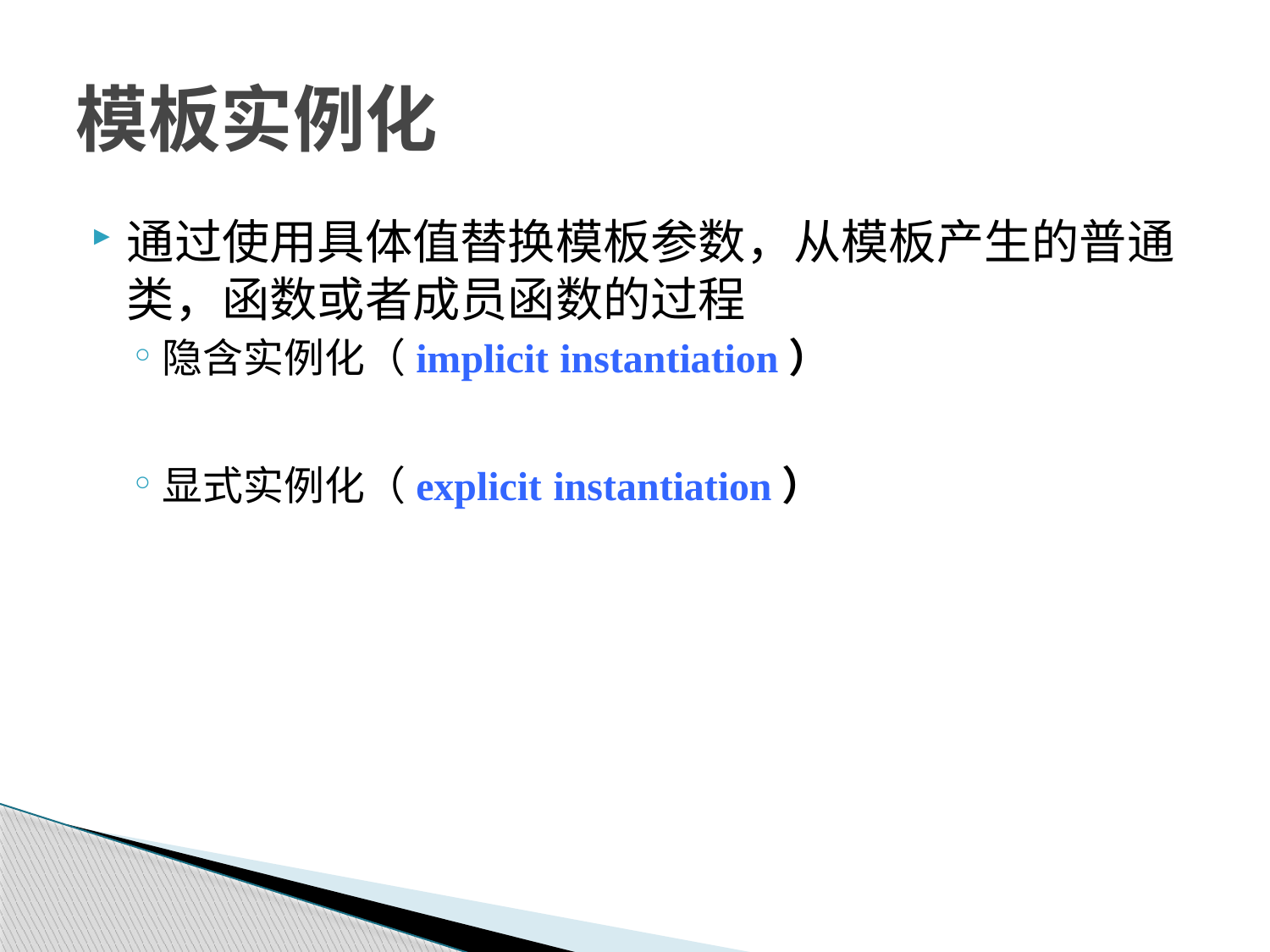

# 模板实例化
通过使用具体值替换模板参数，从模板产生的普通类，函数或者成员函数的过程
隐含实例化（implicit instantiation）

显式实例化（explicit instantiation）